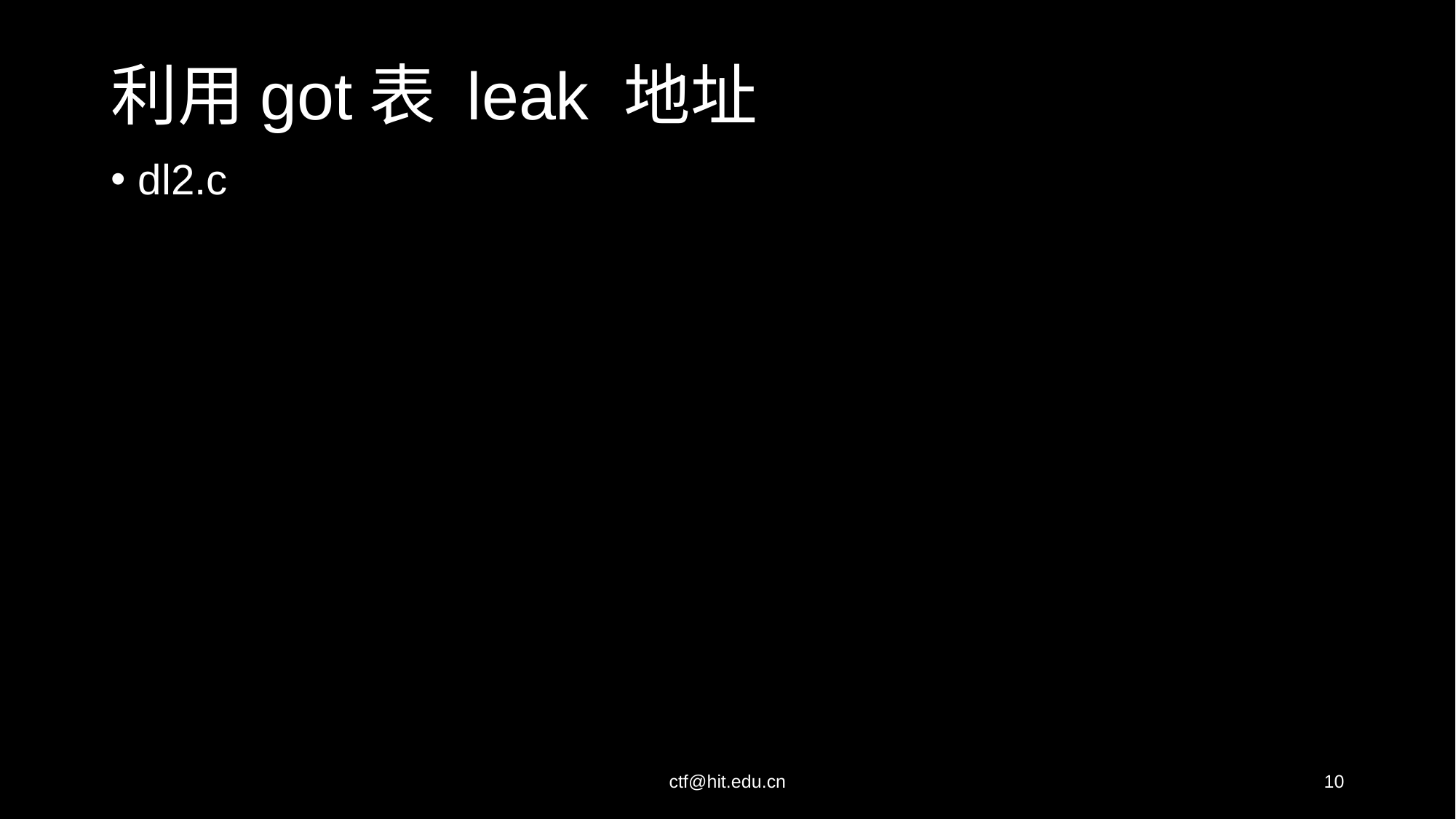

# 利用got表 leak 地址
dl2.c
ctf@hit.edu.cn
10